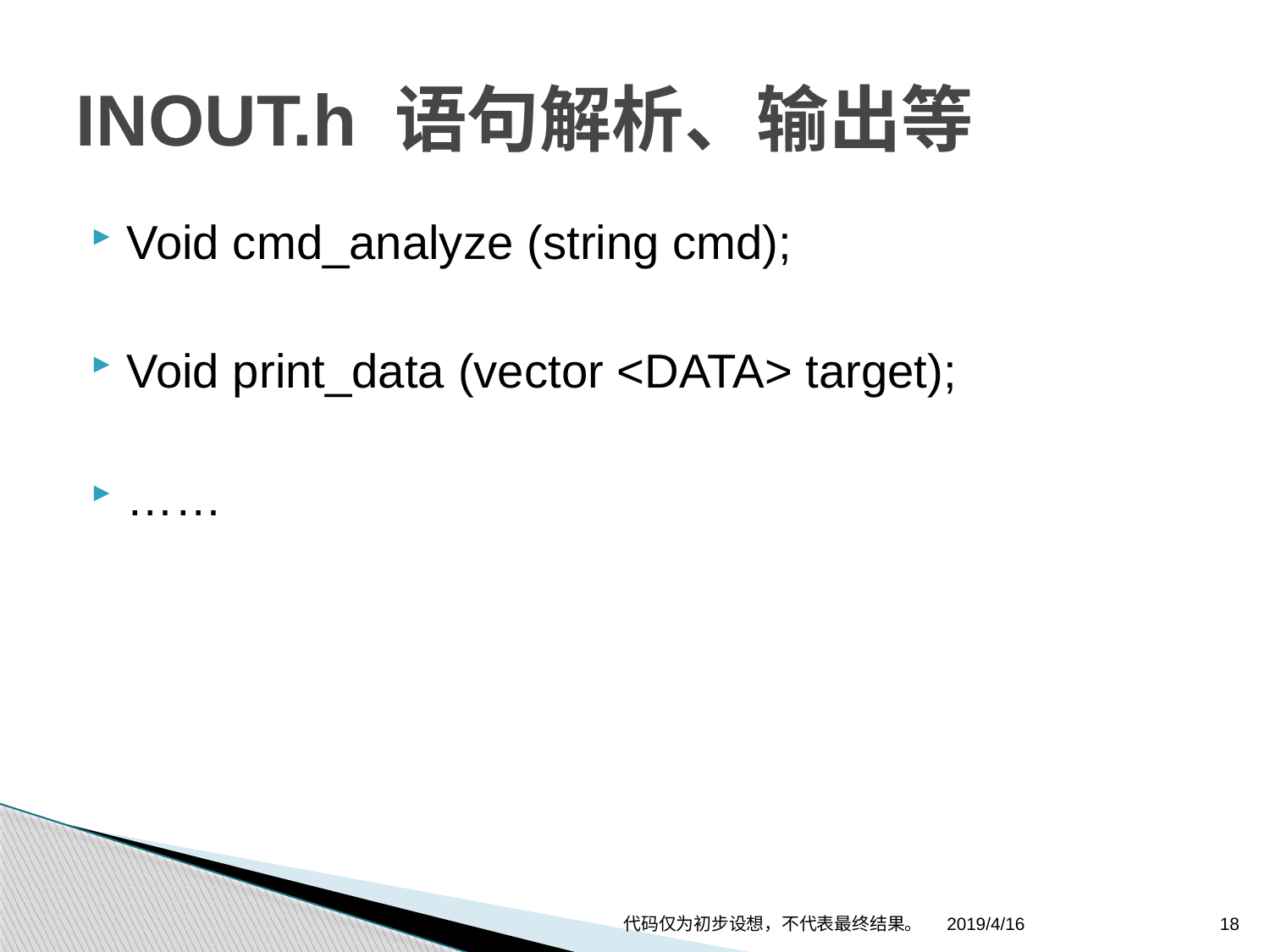

# INOUT.h 语句解析、输出等
Void cmd_analyze (string cmd);

Void print_data (vector <DATA> target);

……
代码仅为初步设想，不代表最终结果。
2019/4/16
18